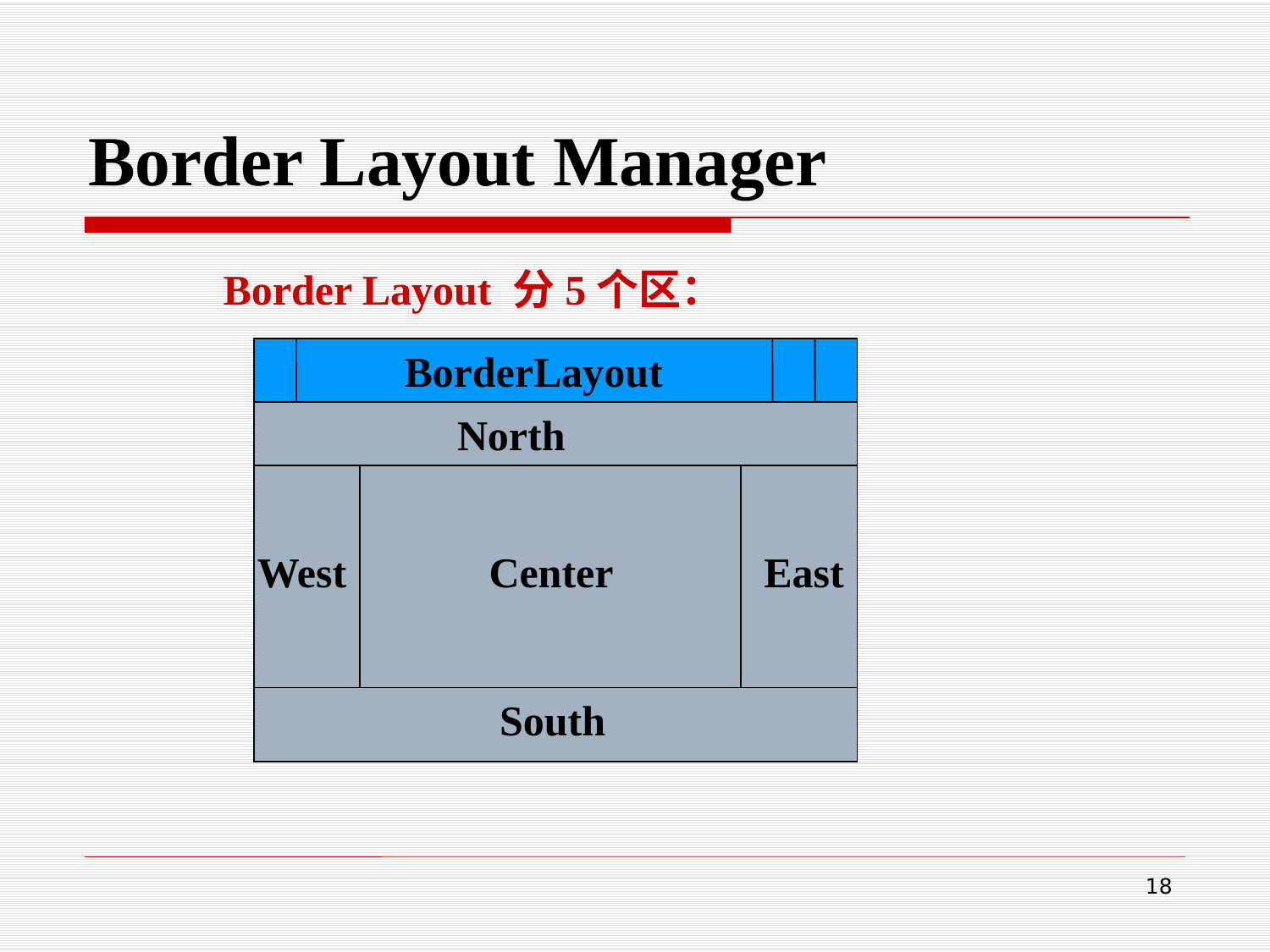

Border Layout Manager
Border Layout 分5个区：

BorderLayout

North

West
Center
East

South
18